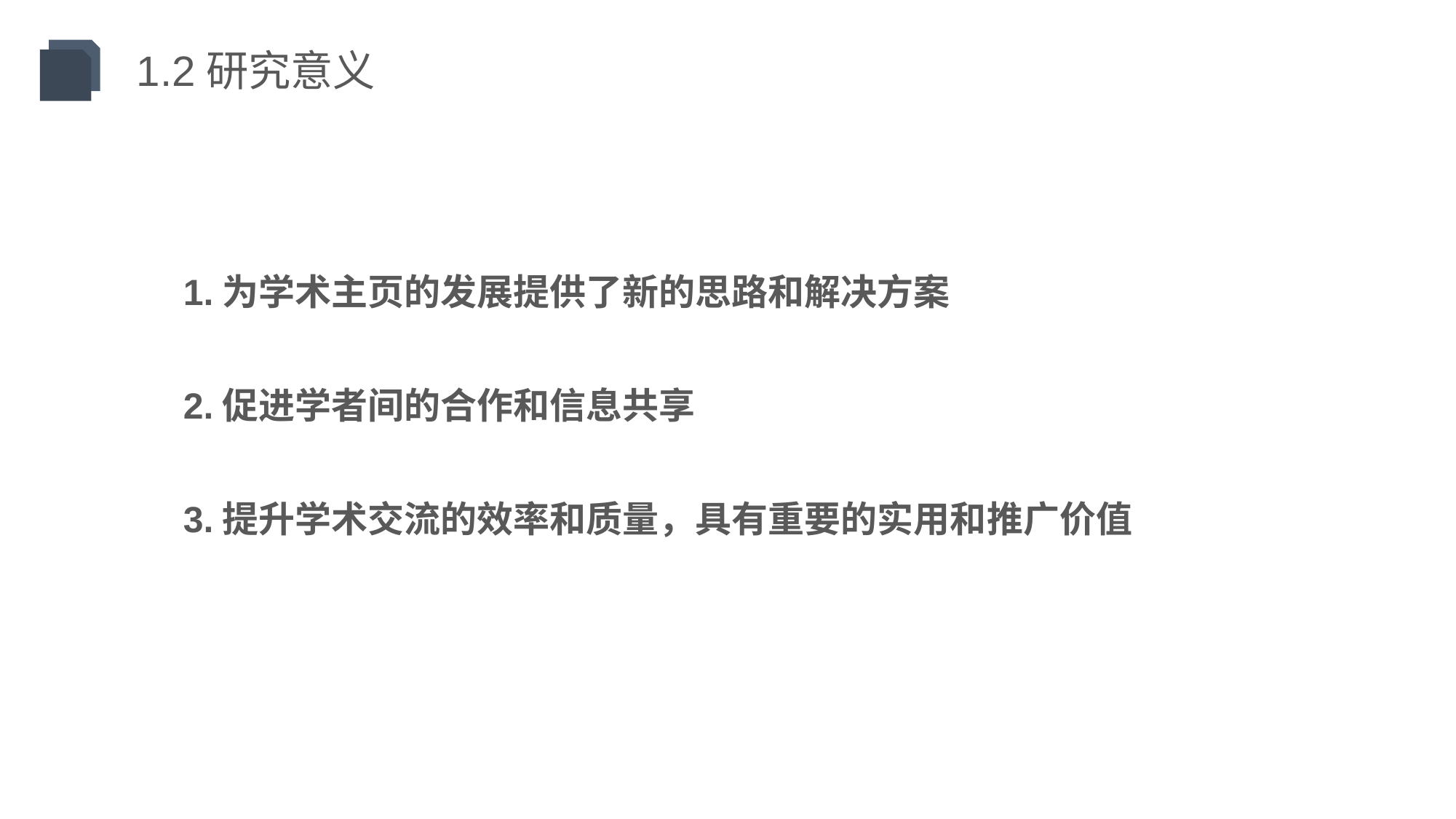

1.2研究意义

1.为学术主页的发展提供了新的思路和解决方案

2.促进学者间的合作和信息共享

3.提升学术交流的效率和质量，具有重要的实用和推广价值

课题
研究意义